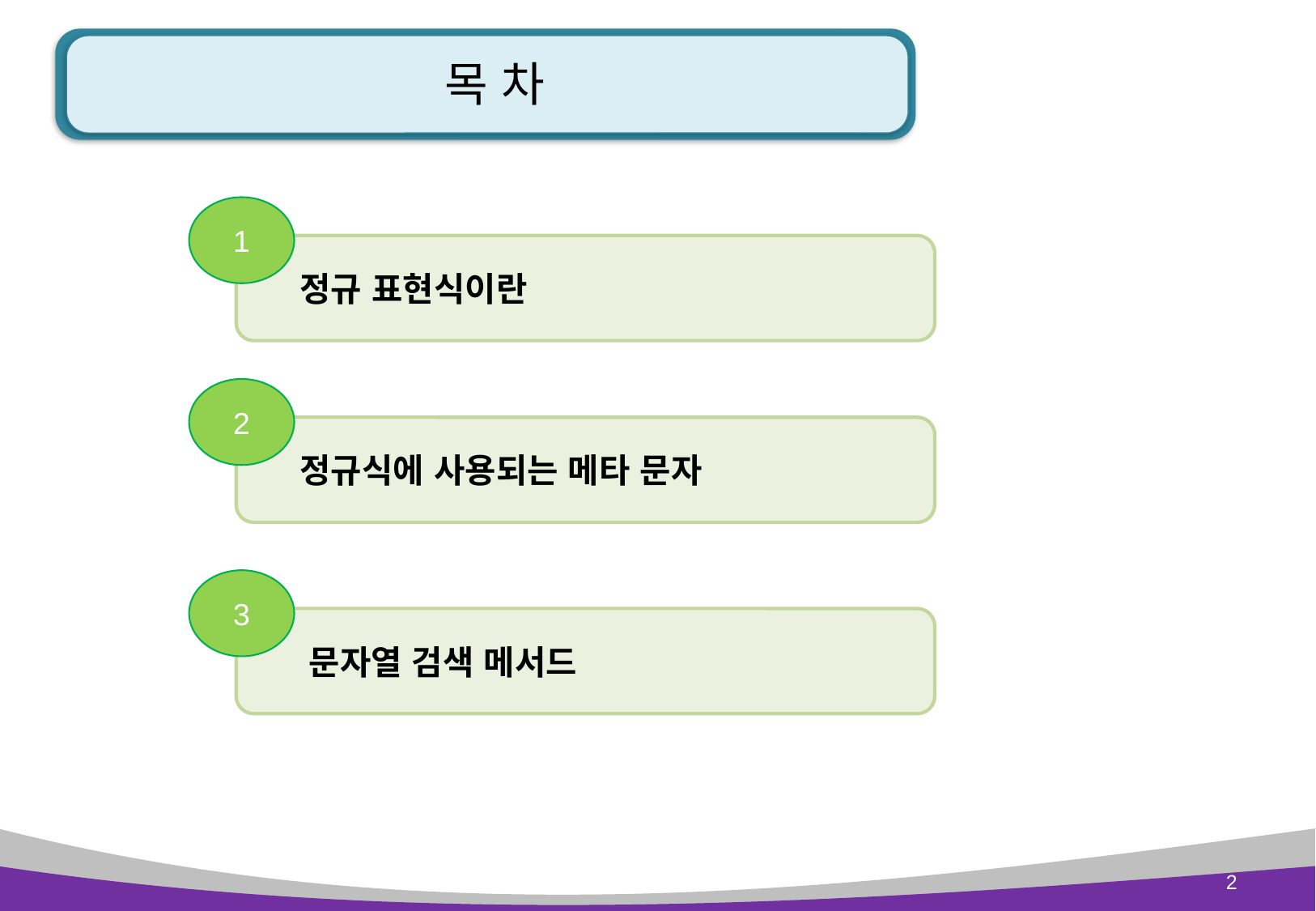

# 목 차
1
     정규 표현식이란
2
     정규식에 사용되는 메타 문자
3
     문자열 검색 메서드
2